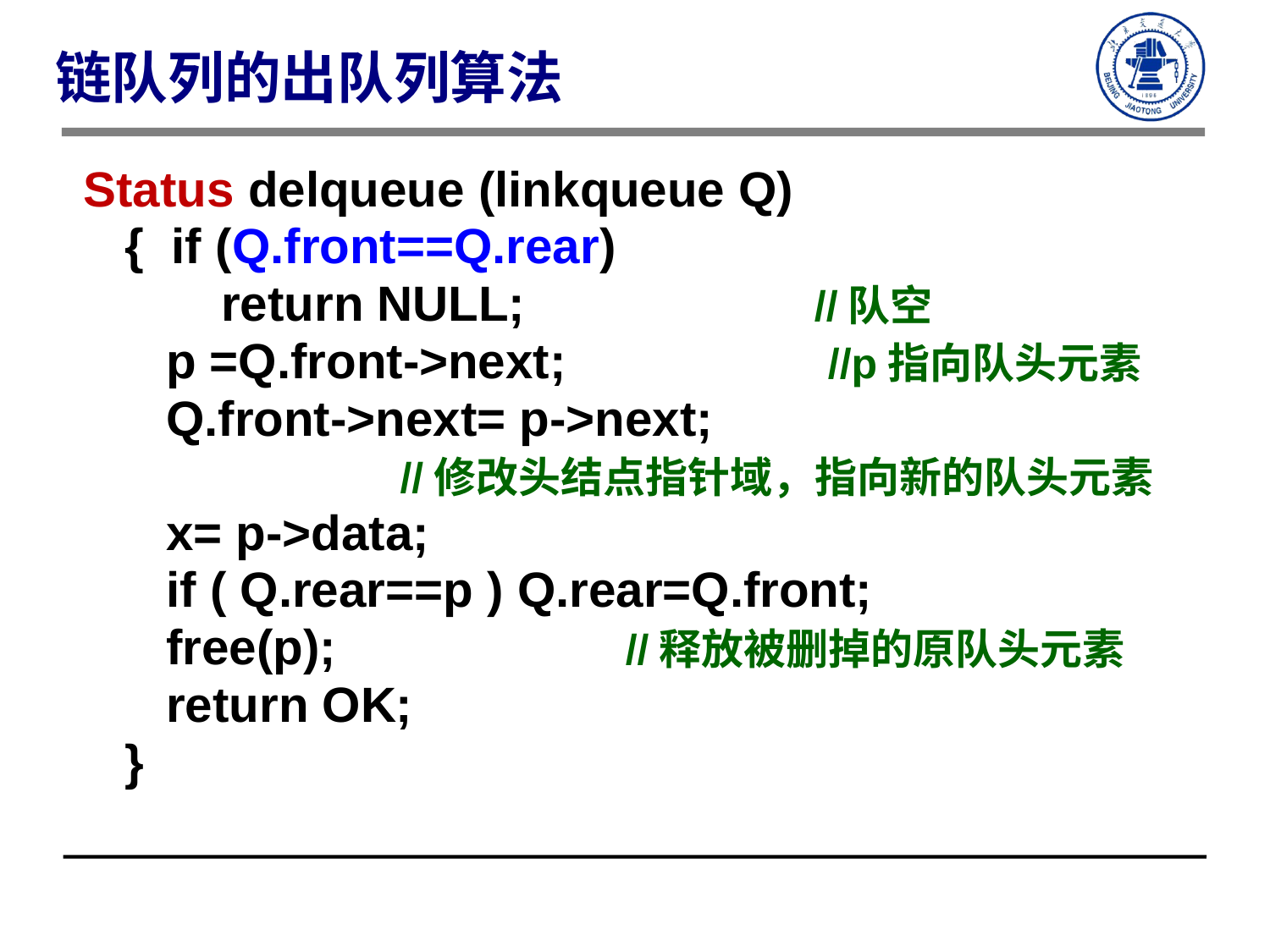

链队列的出队列算法
 Status delqueue (linkqueue Q)
    {  if (Q.front==Q.rear)
           return NULL;                     //队空
       p =Q.front->next;                   //p指向队头元素
       Q.front->next= p->next;
                        //修改头结点指针域，指向新的队头元素
       x= p->data;
       if ( Q.rear==p ) Q.rear=Q.front;
       free(p);                     //释放被删掉的原队头元素
       return OK;
    }